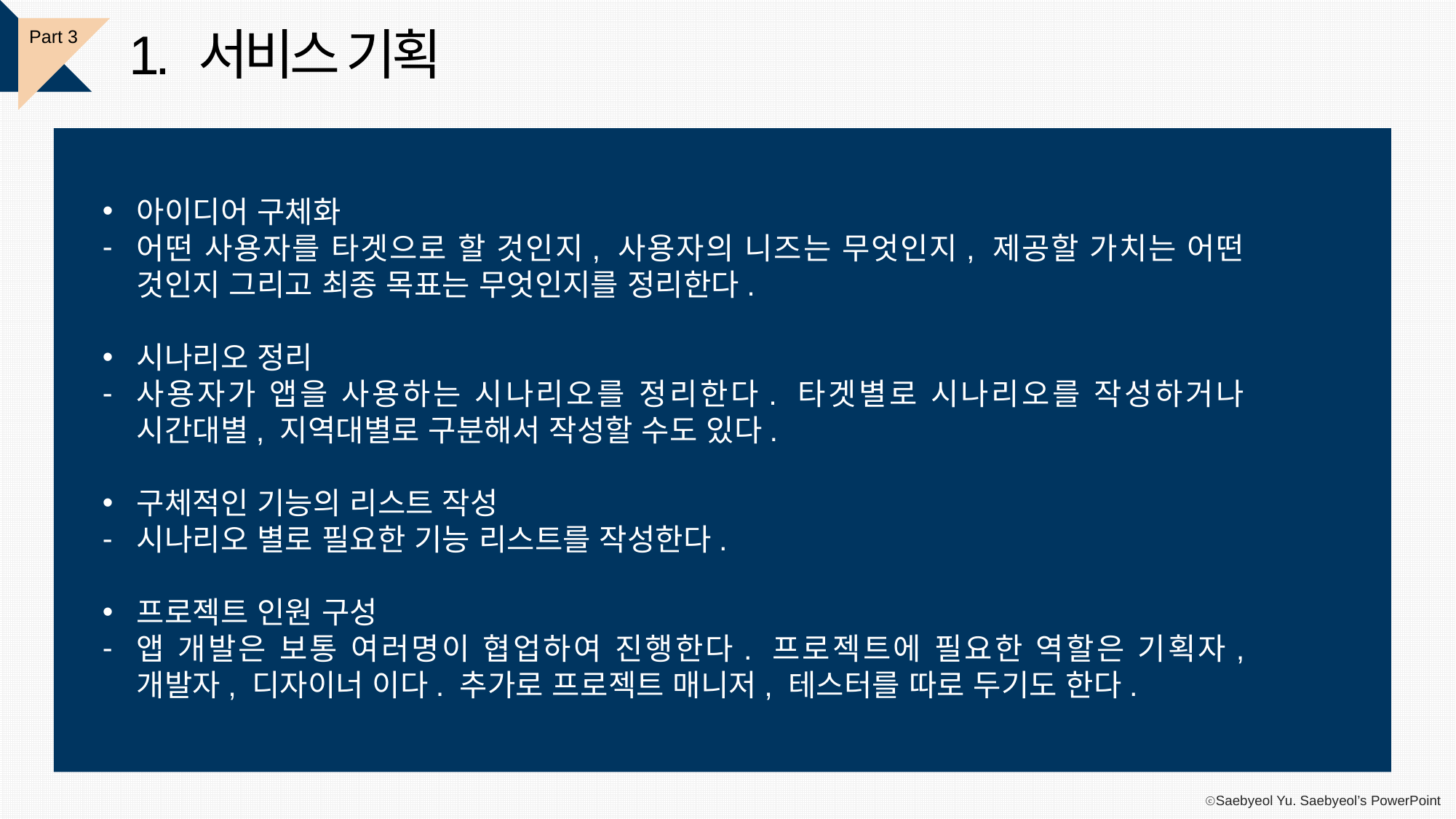

1. 서비스 기획

Part 3

아이디어 구체화
어떤 사용자를 타겟으로 할 것인지, 사용자의 니즈는 무엇인지, 제공할 가치는 어떤 것인지 그리고 최종 목표는 무엇인지를 정리한다.

시나리오 정리
사용자가 앱을 사용하는 시나리오를 정리한다. 타겟별로 시나리오를 작성하거나 시간대별, 지역대별로 구분해서 작성할 수도 있다.

구체적인 기능의 리스트 작성
시나리오 별로 필요한 기능 리스트를 작성한다.

프로젝트 인원 구성
앱 개발은 보통 여러명이 협업하여 진행한다. 프로젝트에 필요한 역할은 기획자, 개발자, 디자이너 이다. 추가로 프로젝트 매니저, 테스터를 따로 두기도 한다.